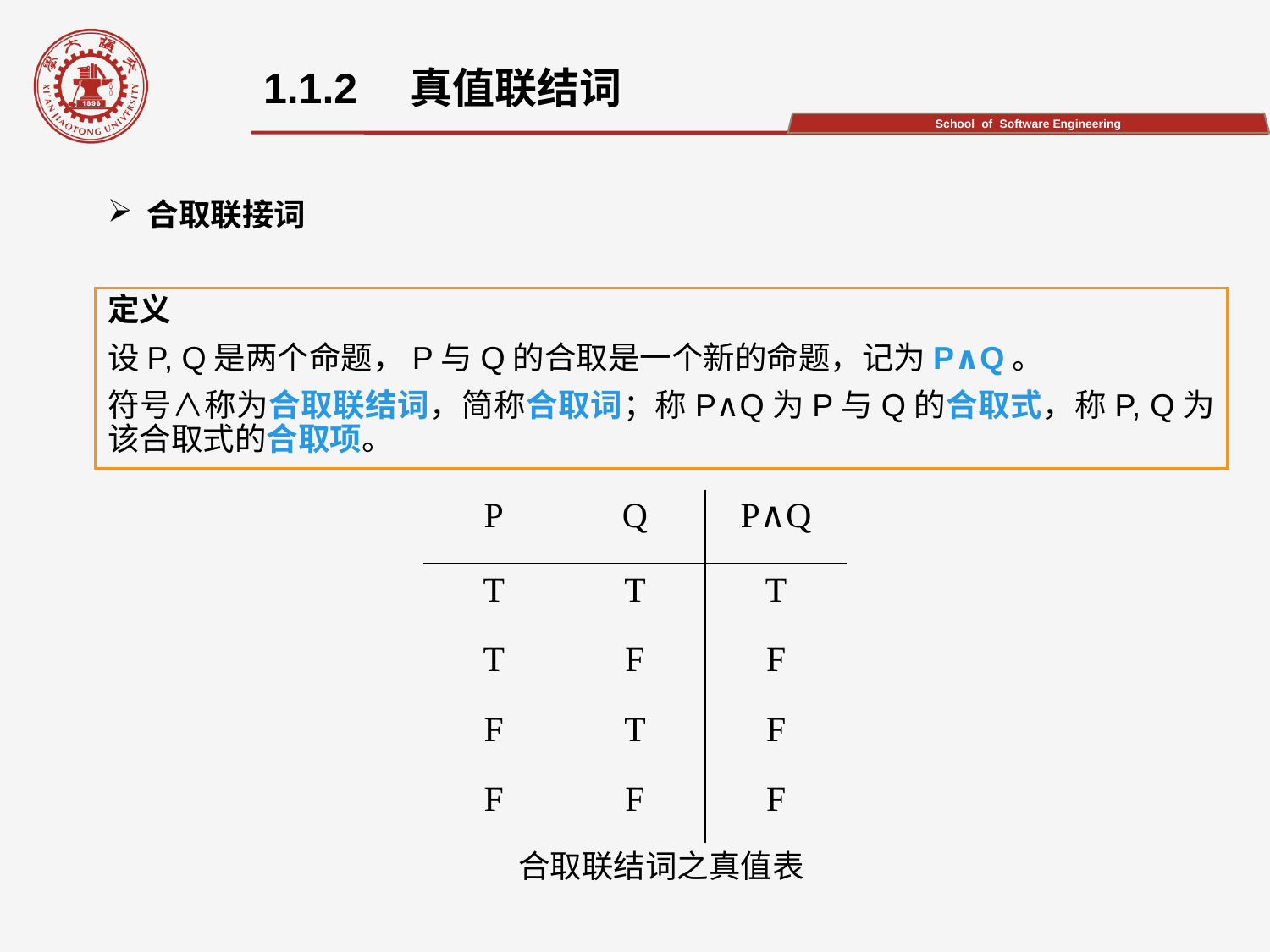

1.1.2　真值联结词
合取联接词

定义
设P, Q是两个命题，P与Q的合取是一个新的命题，记为P∧Q。
符号∧称为合取联结词，简称合取词；称P∧Q为P与Q的合取式，称P, Q为该合取式的合取项。

合取联结词之真值表

| P | Q | P∧Q |
| --- | --- | --- |
| T | T | T |
| T | F | F |
| F | T | F |
| F | F | F |